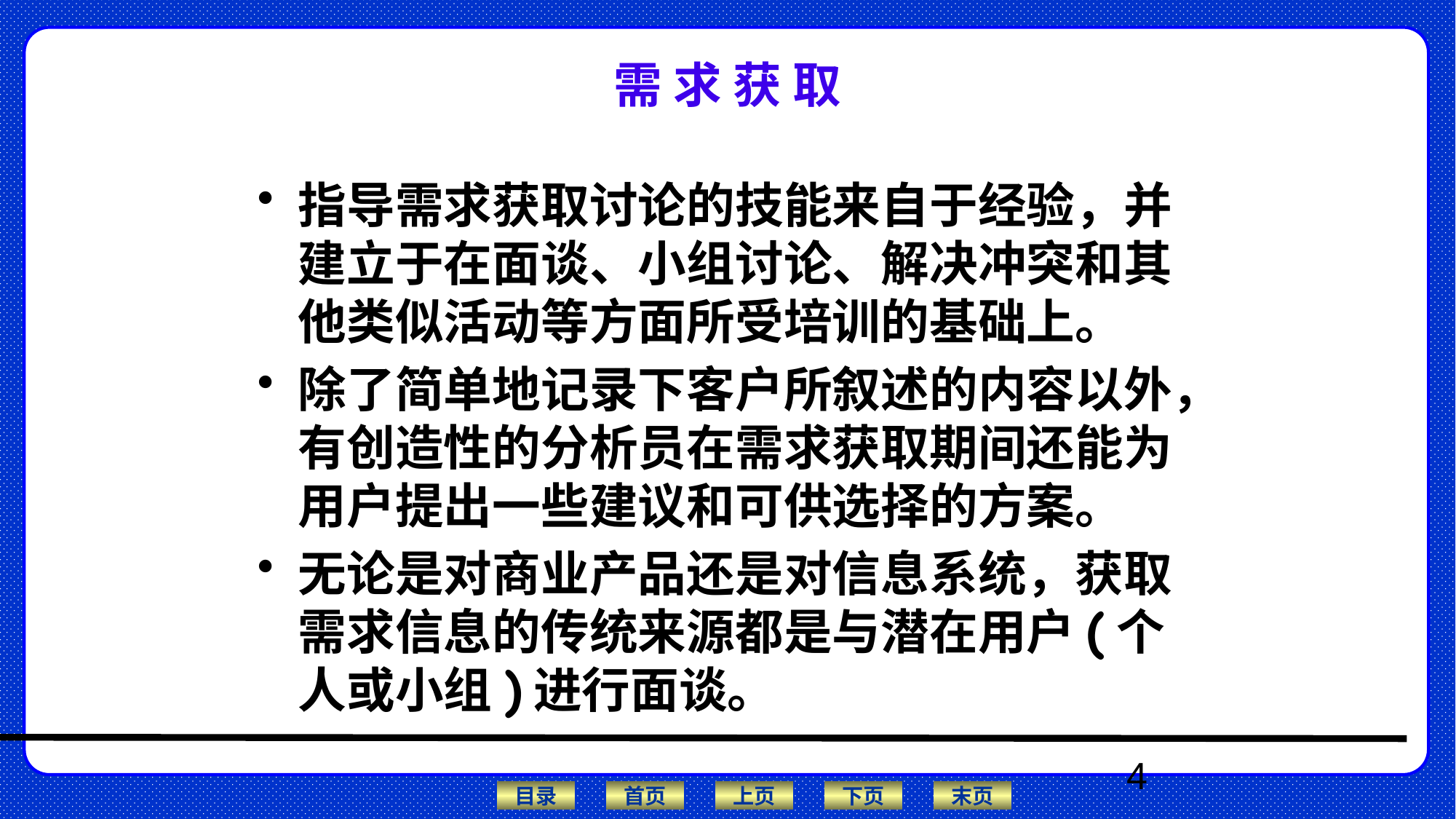

# 需 求 获 取
指导需求获取讨论的技能来自于经验，并建立于在面谈、小组讨论、解决冲突和其他类似活动等方面所受培训的基础上。
除了简单地记录下客户所叙述的内容以外，有创造性的分析员在需求获取期间还能为用户提出一些建议和可供选择的方案。
无论是对商业产品还是对信息系统，获取需求信息的传统来源都是与潜在用户(个人或小组)进行面谈。
4